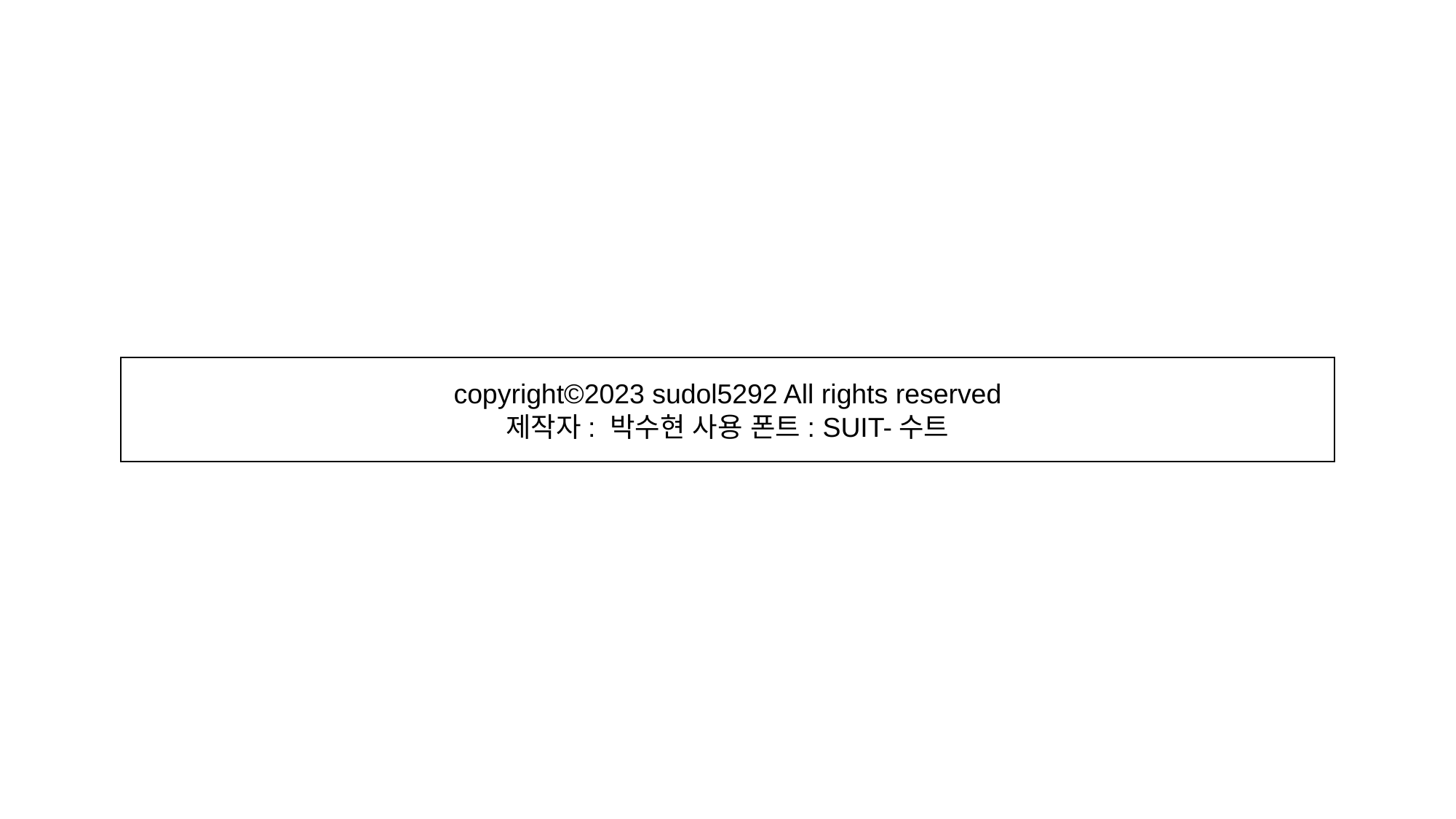

copyright©2023 sudol5292 All rights reserved
제작자: 박수현 사용 폰트: SUIT-수트